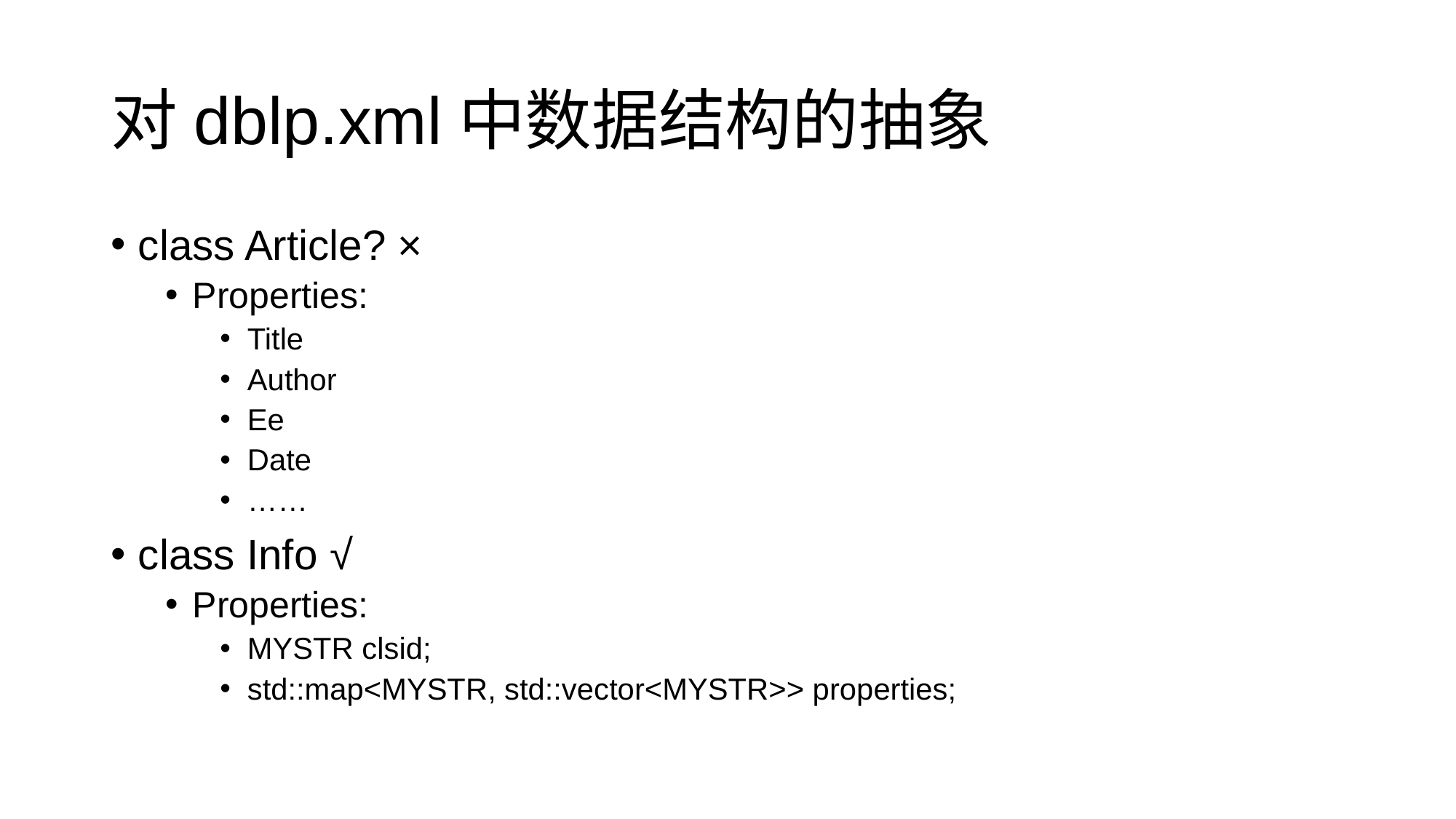

# 对dblp.xml中数据结构的抽象
class Article? ×
Properties:
Title
Author
Ee
Date
……
class Info √
Properties:
MYSTR clsid;
std::map<MYSTR, std::vector<MYSTR>> properties;